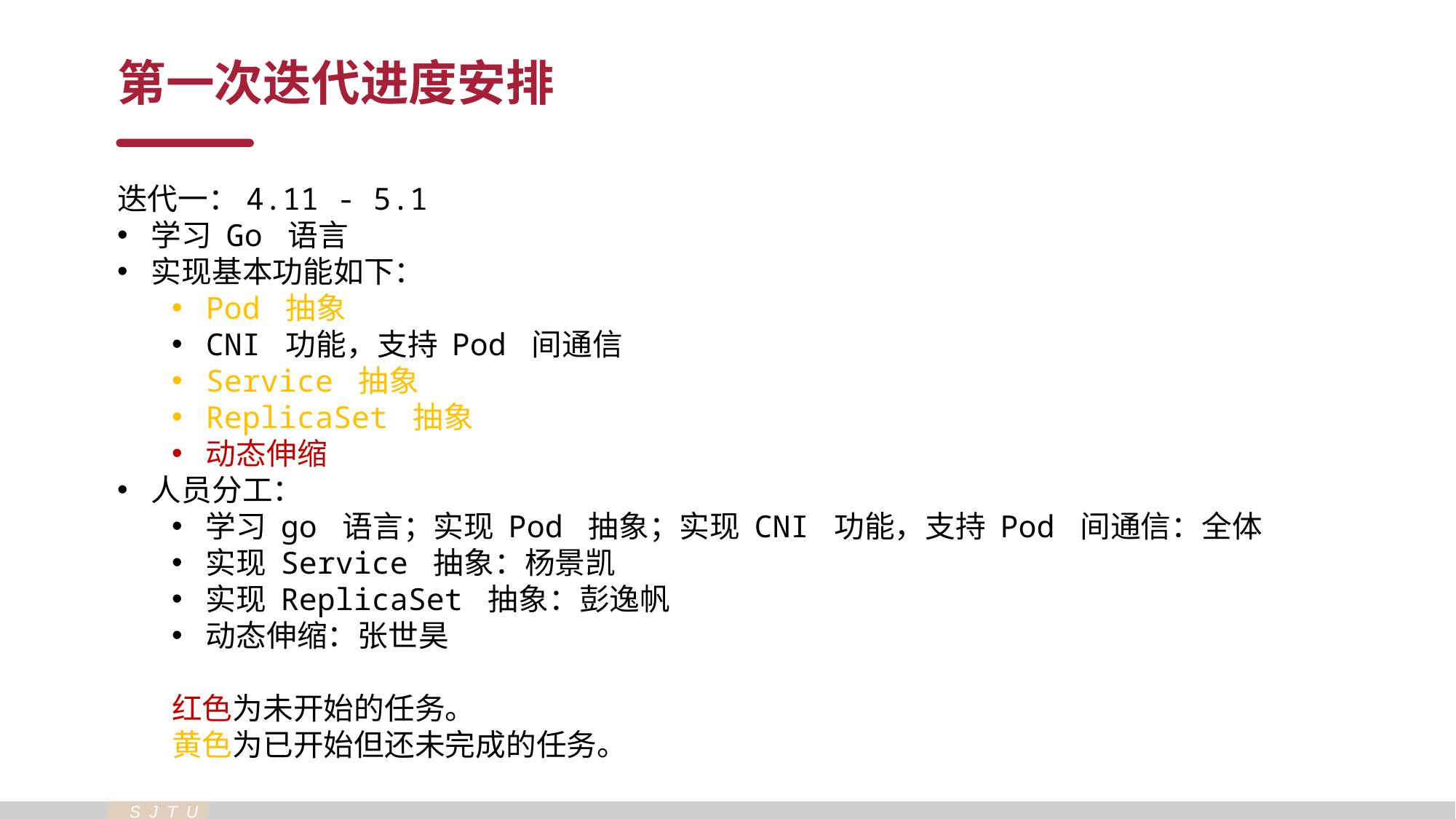

第一次迭代进度安排
迭代一：4.11 - 5.1
学习 Go 语言
实现基本功能如下：
Pod 抽象
CNI 功能，支持 Pod 间通信
Service 抽象
ReplicaSet 抽象
动态伸缩
人员分工：
学习 go 语言；实现 Pod 抽象；实现 CNI 功能，支持 Pod 间通信：全体
实现 Service 抽象：杨景凯
实现 ReplicaSet 抽象：彭逸帆
动态伸缩：张世昊

红色为未开始的任务。
黄色为已开始但还未完成的任务。